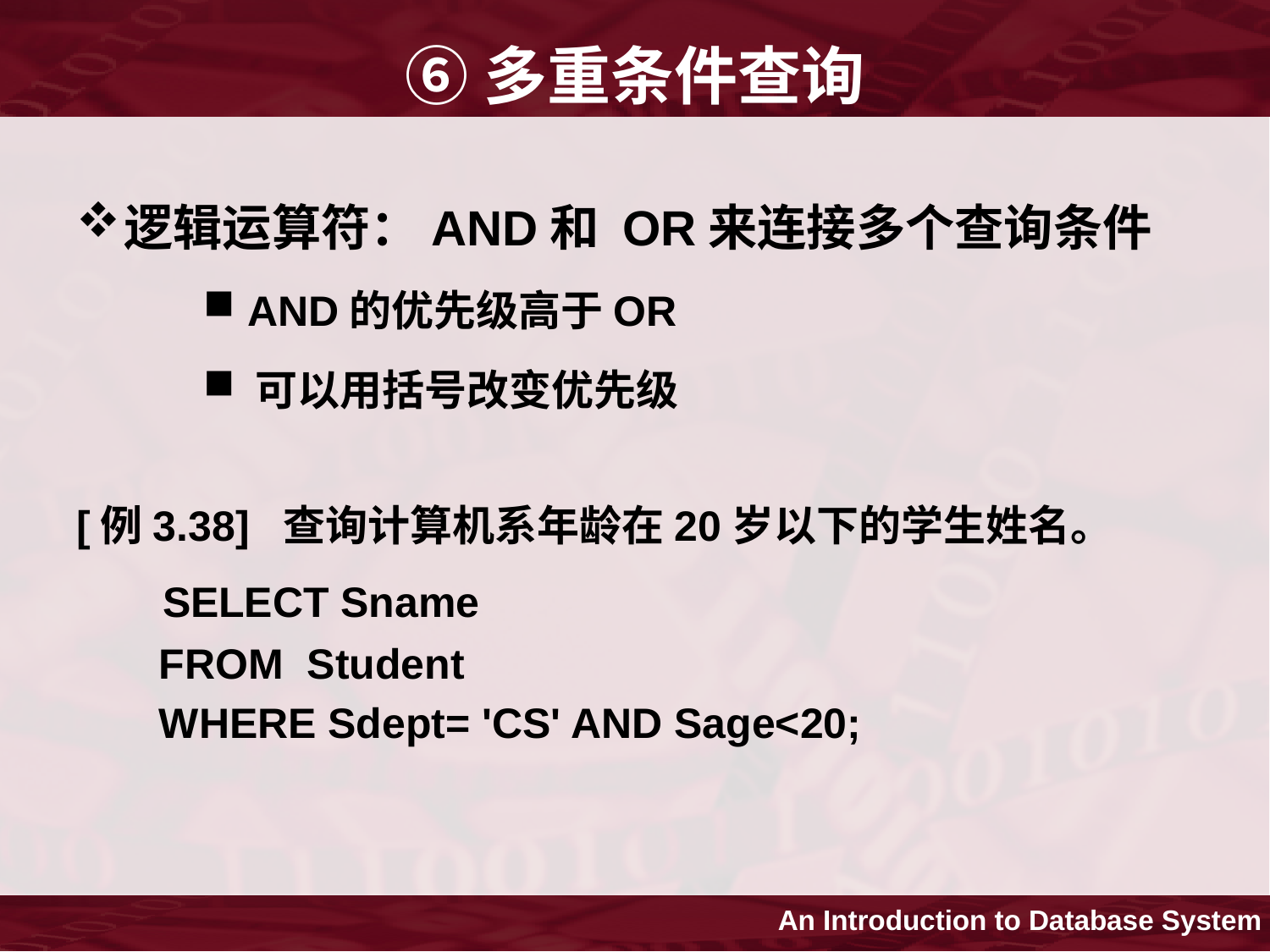

# ⑥多重条件查询
逻辑运算符：AND和 OR来连接多个查询条件
 AND的优先级高于OR
 可以用括号改变优先级

[例3.38]  查询计算机系年龄在20岁以下的学生姓名。
      SELECT Sname
       FROM  Student
       WHERE Sdept= 'CS' AND Sage<20;